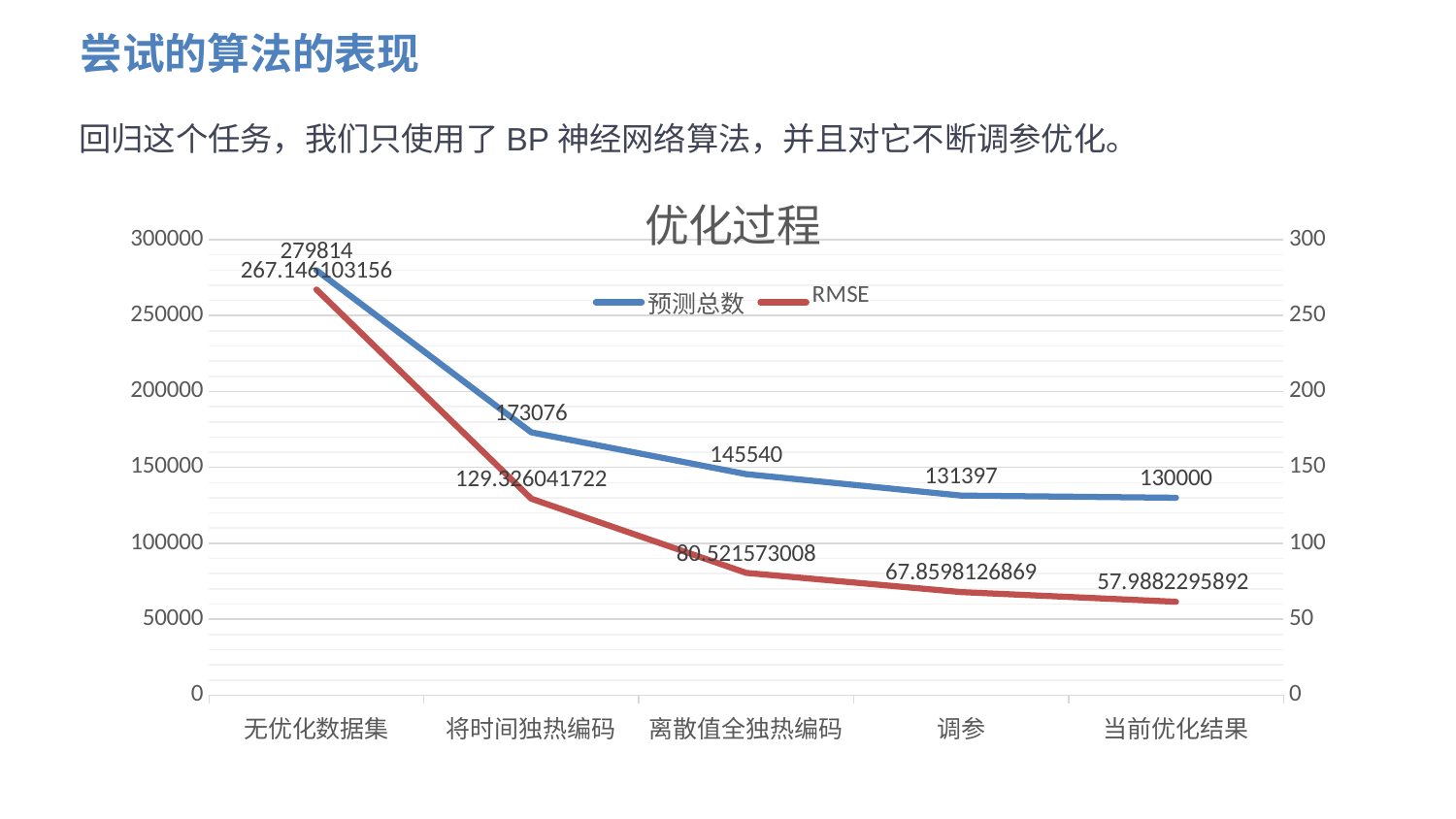

尝试的算法的表现
回归这个任务，我们只使用了BP神经网络算法，并且对它不断调参优化。

### Chart: 优化过程

| Category |  |  |
|---|---|---|
| 无优化数据集 | 279814.0 | 267.146103156 |
| 将时间独热编码 | 173076.0 | 129.326041722 |
| 离散值全独热编码 | 145540.0 | 80.521573008 |
| 调参 | 131397.0 | 67.8598126869 |
| 当前优化结果 | 130000.0 | 61.5051550444 |